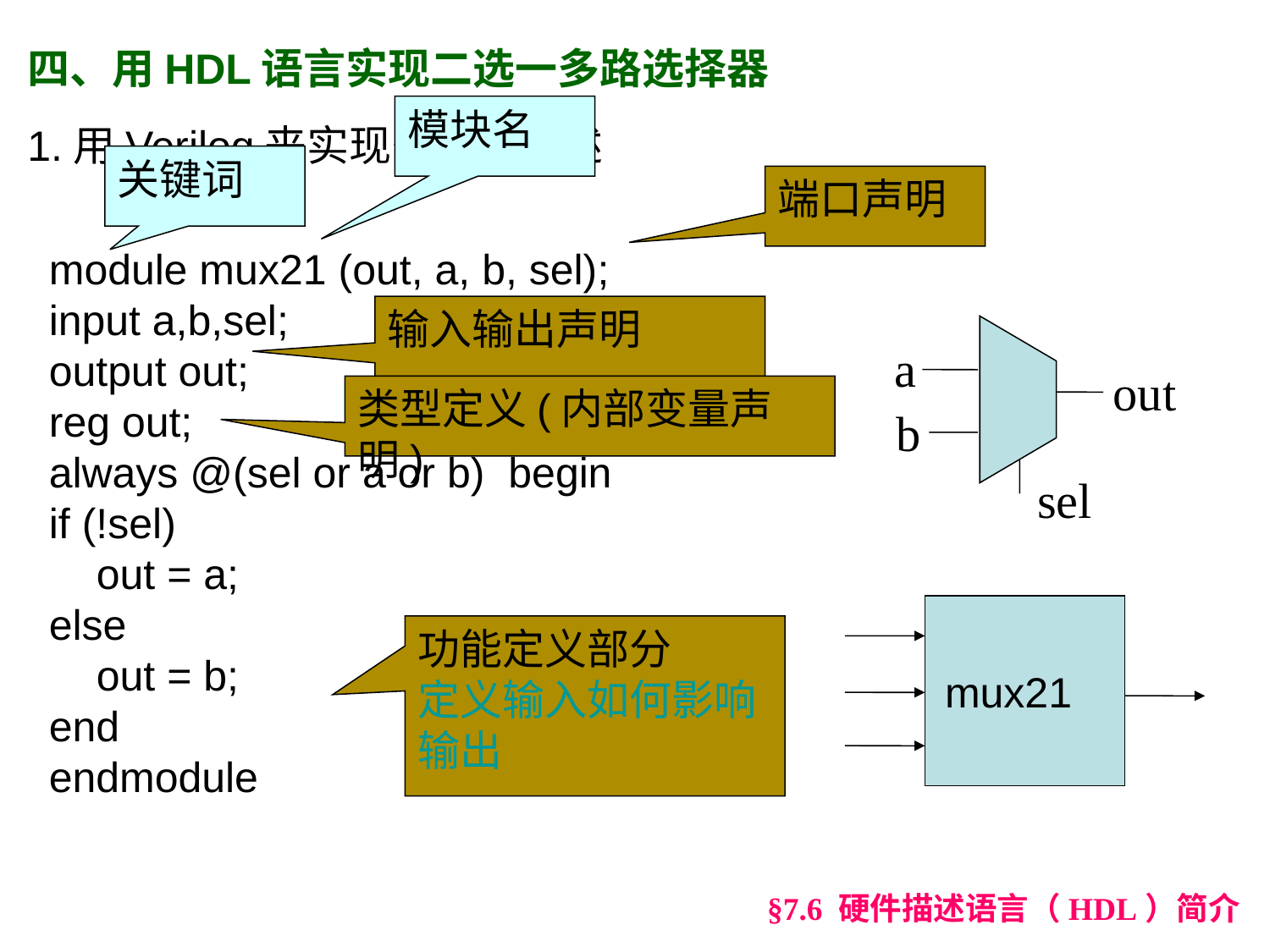

四、用HDL语言实现二选一多路选择器
模块名
1.用Verilog来实现—行为描述
关键词
端口声明
module mux21 (out, a, b, sel);
input a,b,sel;
output out;
reg out;
always @(sel or a or b)  begin
if (!sel)
    out = a;
else
    out = b;
end
endmodule
输入输出声明
out
a

b

sel
类型定义(内部变量声明)

功能定义部分
定义输入如何影响输出

mux21

§7.6 硬件描述语言（HDL）简介